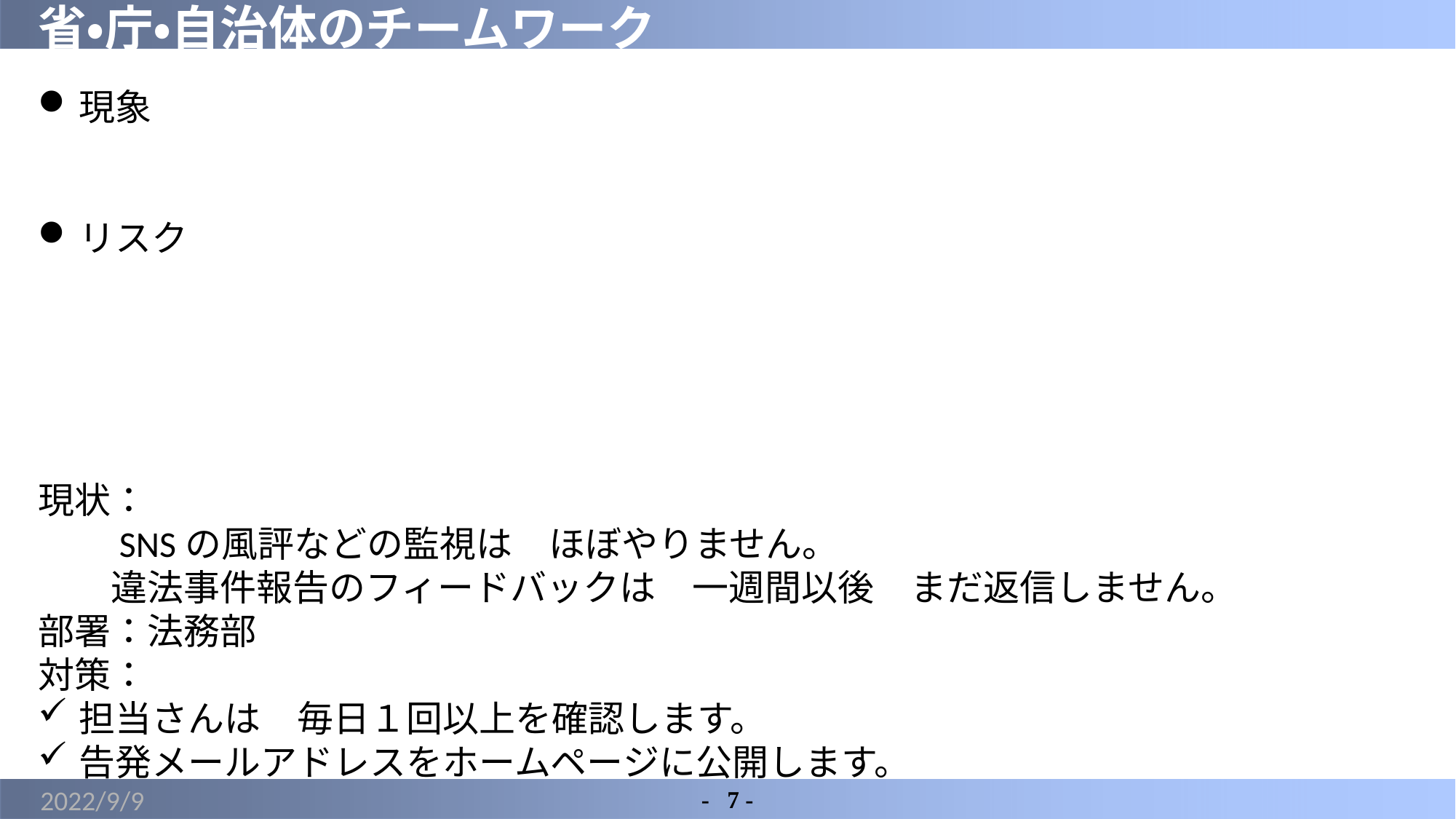

# 省・庁・自治体のチームワーク
現象

リスク

現状：
　　SNSの風評などの監視は　ほぼやりません。
　　違法事件報告のフィードバックは　一週間以後　まだ返信しません。
部署：法務部
対策：
担当さんは　毎日１回以上を確認します。
告発メールアドレスをホームページに公開します。
2022/9/9
-	7 -